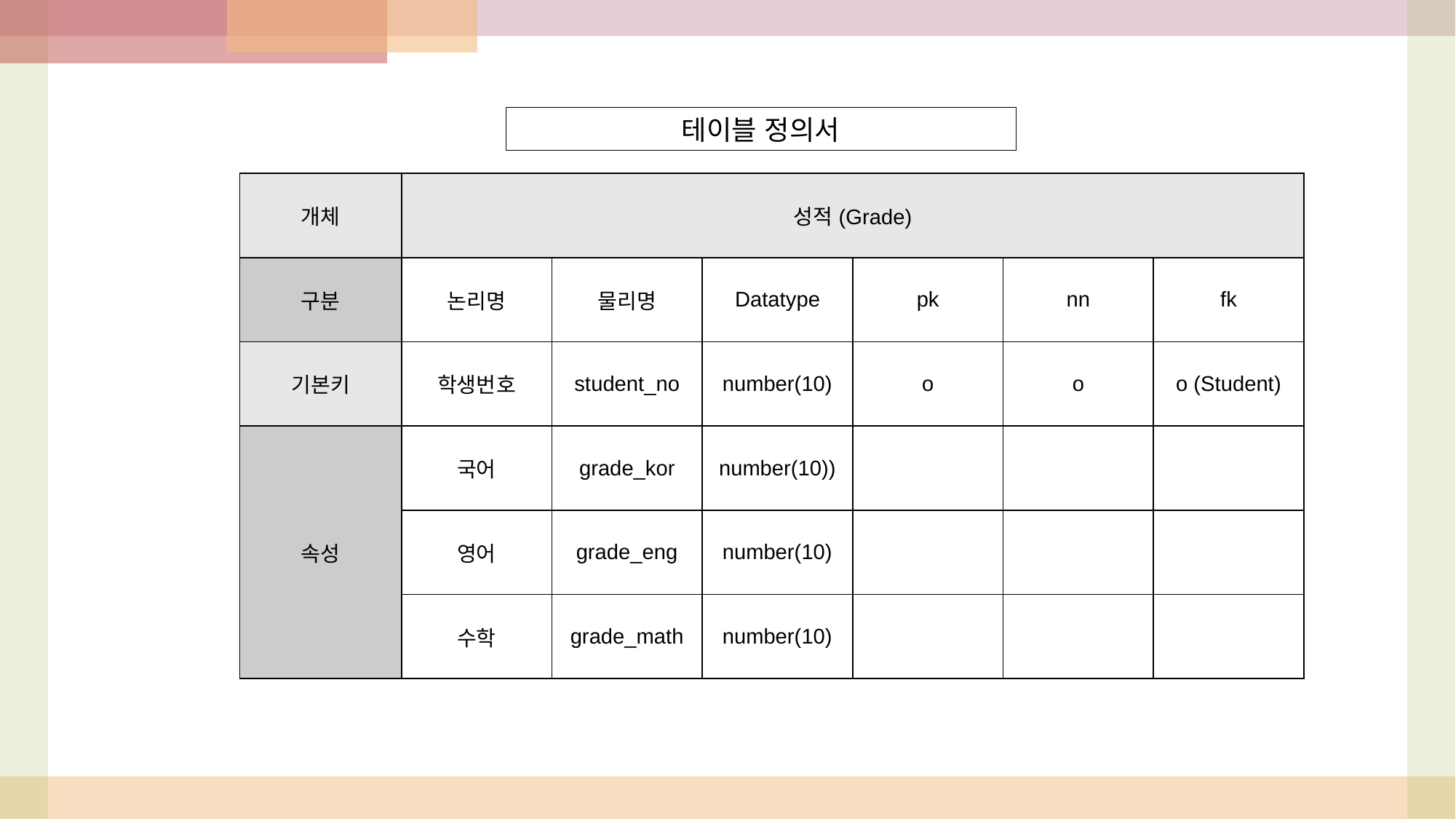

테이블 정의서
| 개체 | 성적(Grade) |  |  |  |  |  |
| --- | --- | --- | --- | --- | --- | --- |
| 구분 | 논리명 | 물리명 | Datatype | pk | nn | fk |
| 기본키 | 학생번호 | student\_no | number(10) | o | o | o (Student) |
| 속성 | 국어 | grade\_kor | number(10)) |  |  |  |
|  | 영어 | grade\_eng | number(10) |  |  |  |
|  | 수학 | grade\_math | number(10) |  |  |  |